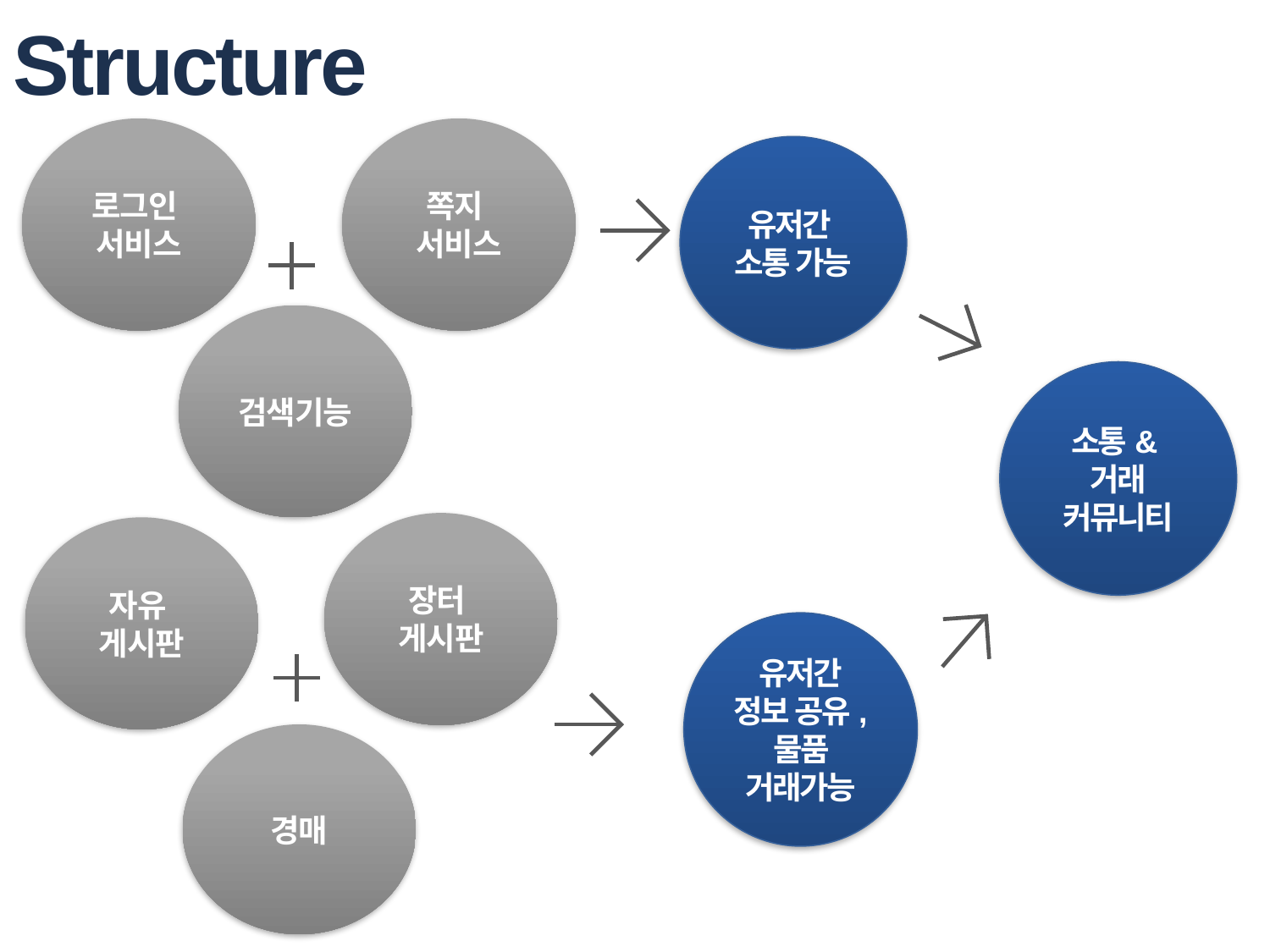

# Structure
로그인
서비스
쪽지
서비스
유저간
소통 가능
검색기능
소통&거래
커뮤니티
장터
게시판
자유
게시판
유저간
정보 공유,
물품 거래가능
경매